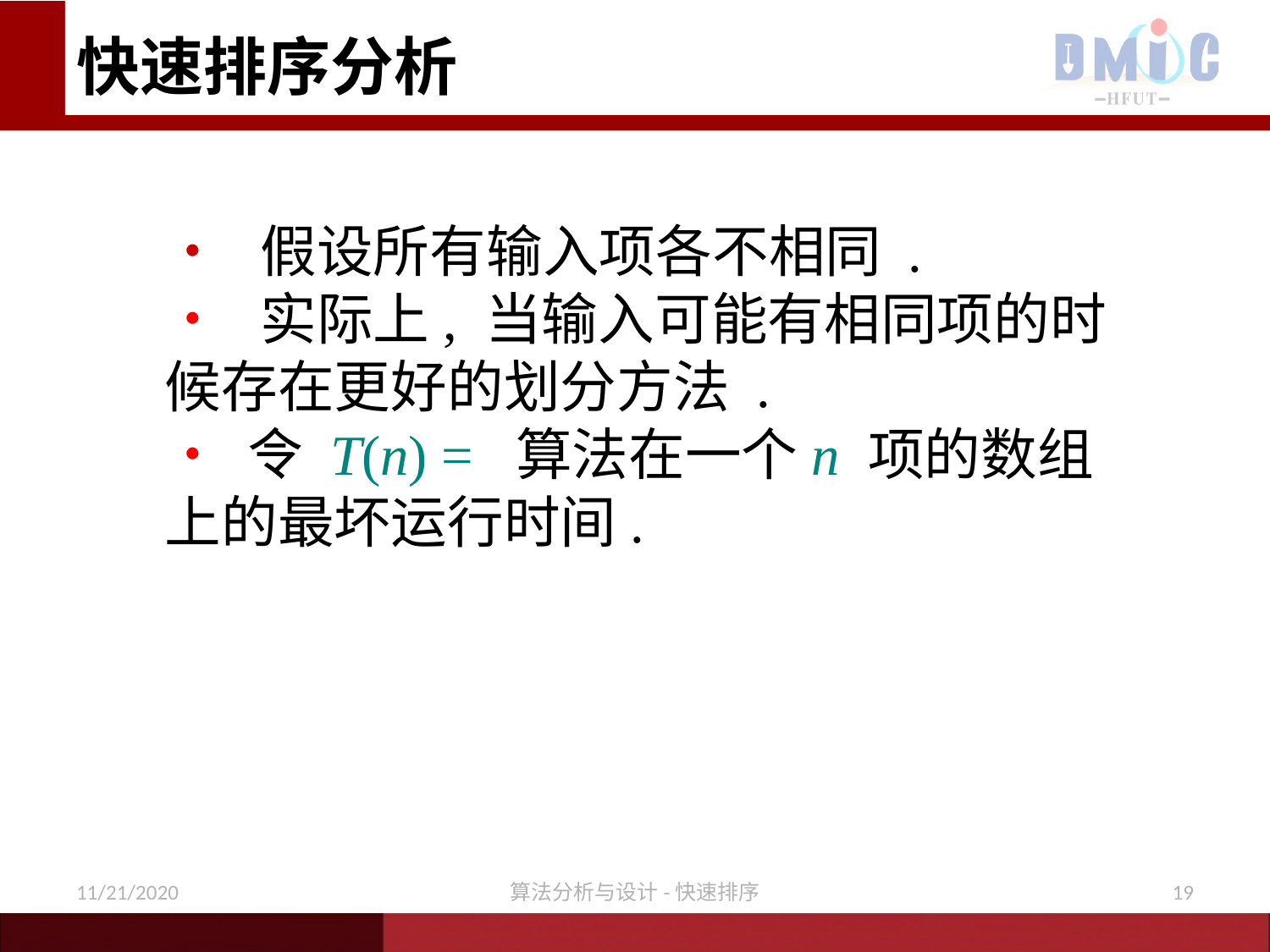

# 快速排序分析
•  假设所有输入项各不相同 .
•  实际上, 当输入可能有相同项的时候存在更好的划分方法 .
• 令 T(n) =  算法在一个n 项的数组上的最坏运行时间.
11/21/2020
算法分析与设计-快速排序
19